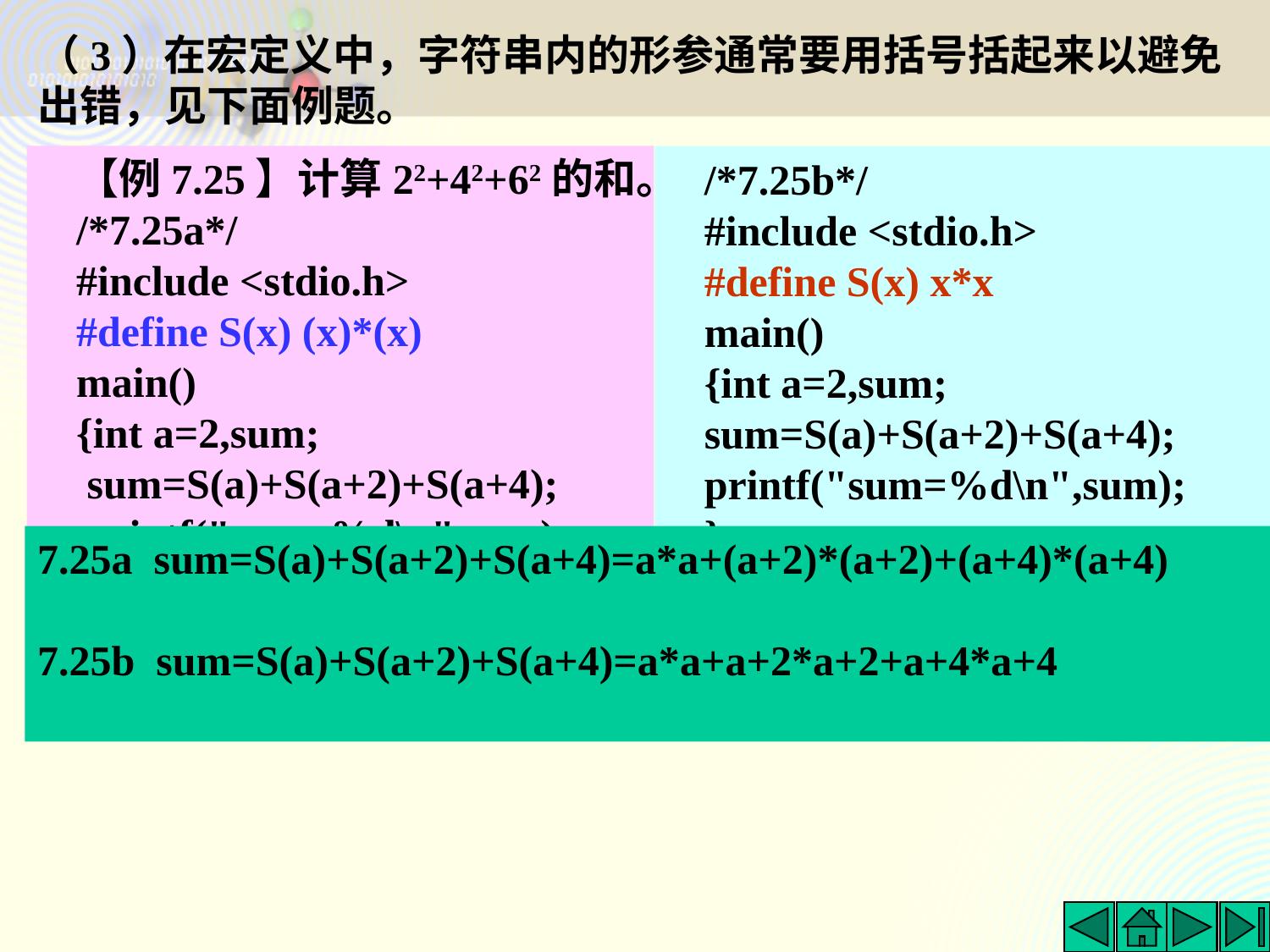

# （3）在宏定义中，字符串内的形参通常要用括号括起来以避免出错，见下面例题。
【例7.25】计算22+42+62的和。
/*7.25a*/
#include <stdio.h>
#define S(x) (x)*(x)
main()
{int a=2,sum;
 sum=S(a)+S(a+2)+S(a+4);
 printf("sum=%d\n",sum);
}
运行结果为：
sum=56
/*7.25b*/
#include <stdio.h>
#define S(x) x*x
main()
{int a=2,sum;
sum=S(a)+S(a+2)+S(a+4);
printf("sum=%d\n",sum);
}
运行结果为：
sum=26

7.25a  sum=S(a)+S(a+2)+S(a+4)=a*a+(a+2)*(a+2)+(a+4)*(a+4)

7.25b  sum=S(a)+S(a+2)+S(a+4)=a*a+a+2*a+2+a+4*a+4